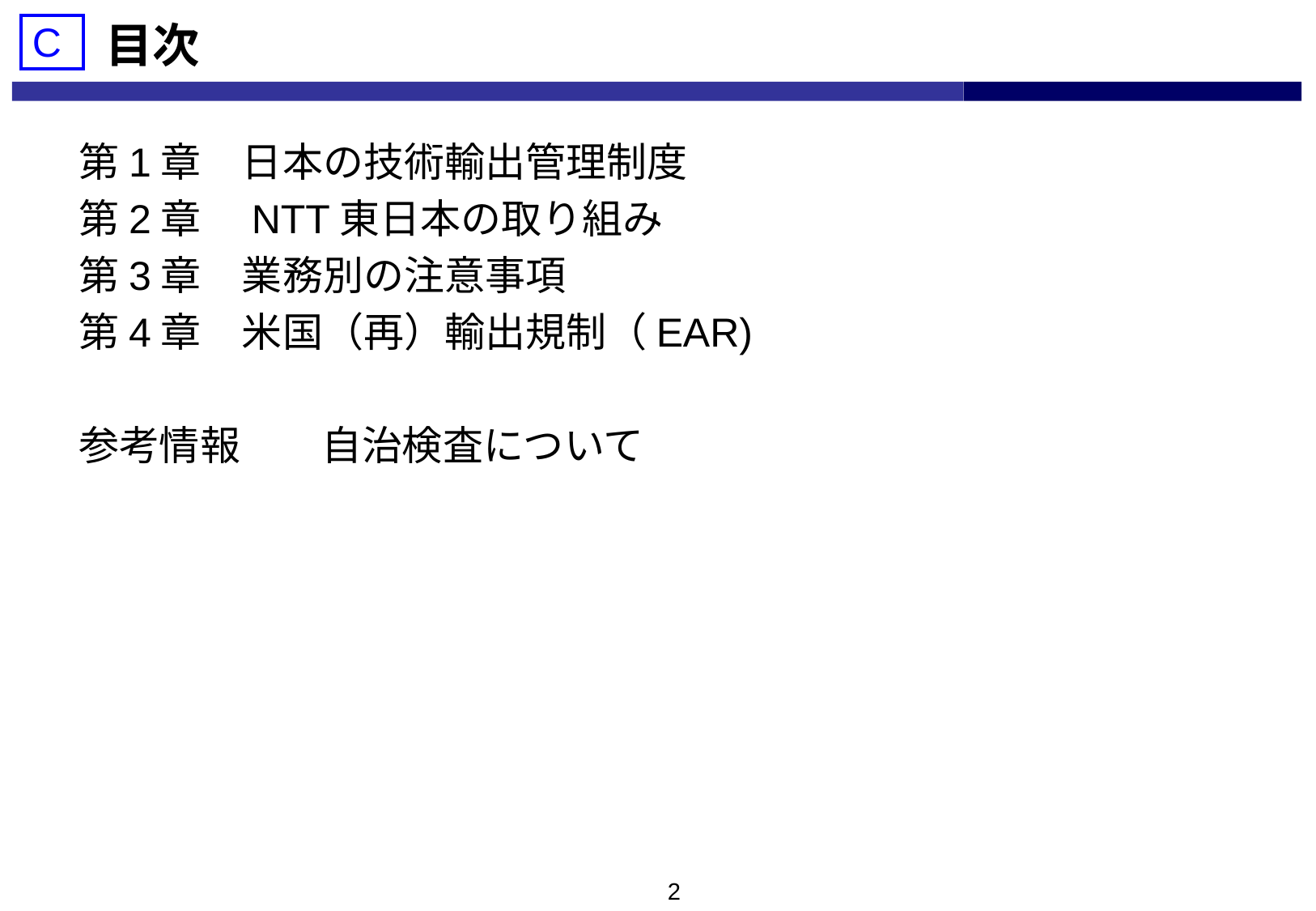

目次

第1章　日本の技術輸出管理制度
第2章　NTT東日本の取り組み
第3章　業務別の注意事項
第4章　米国（再）輸出規制（EAR)

参考情報　　自治検査について
2